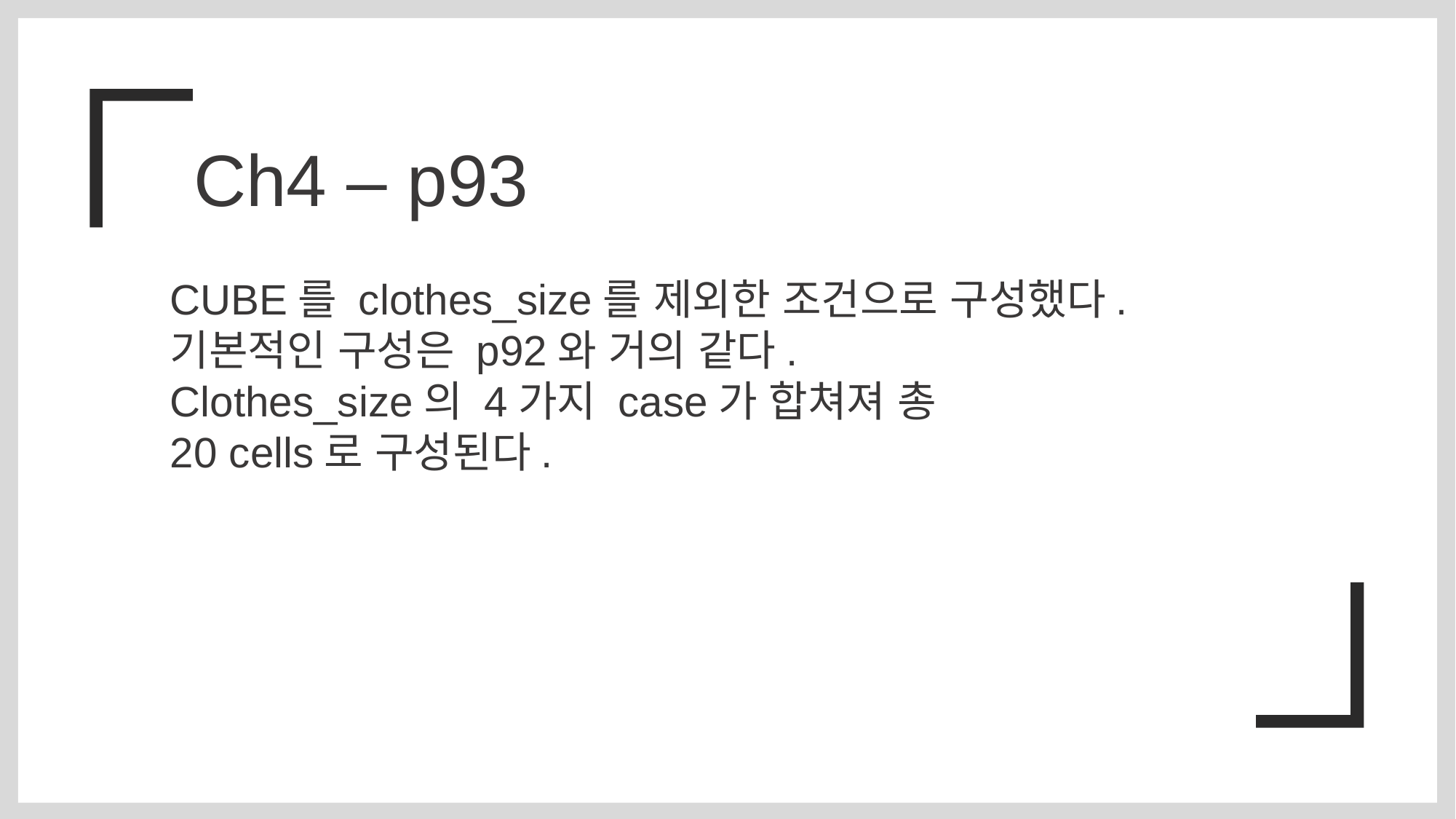

Ch4 – p93
CUBE를 clothes_size를 제외한 조건으로 구성했다.
기본적인 구성은 p92와 거의 같다.
Clothes_size의 4가지 case가 합쳐져 총
20 cells로 구성된다.